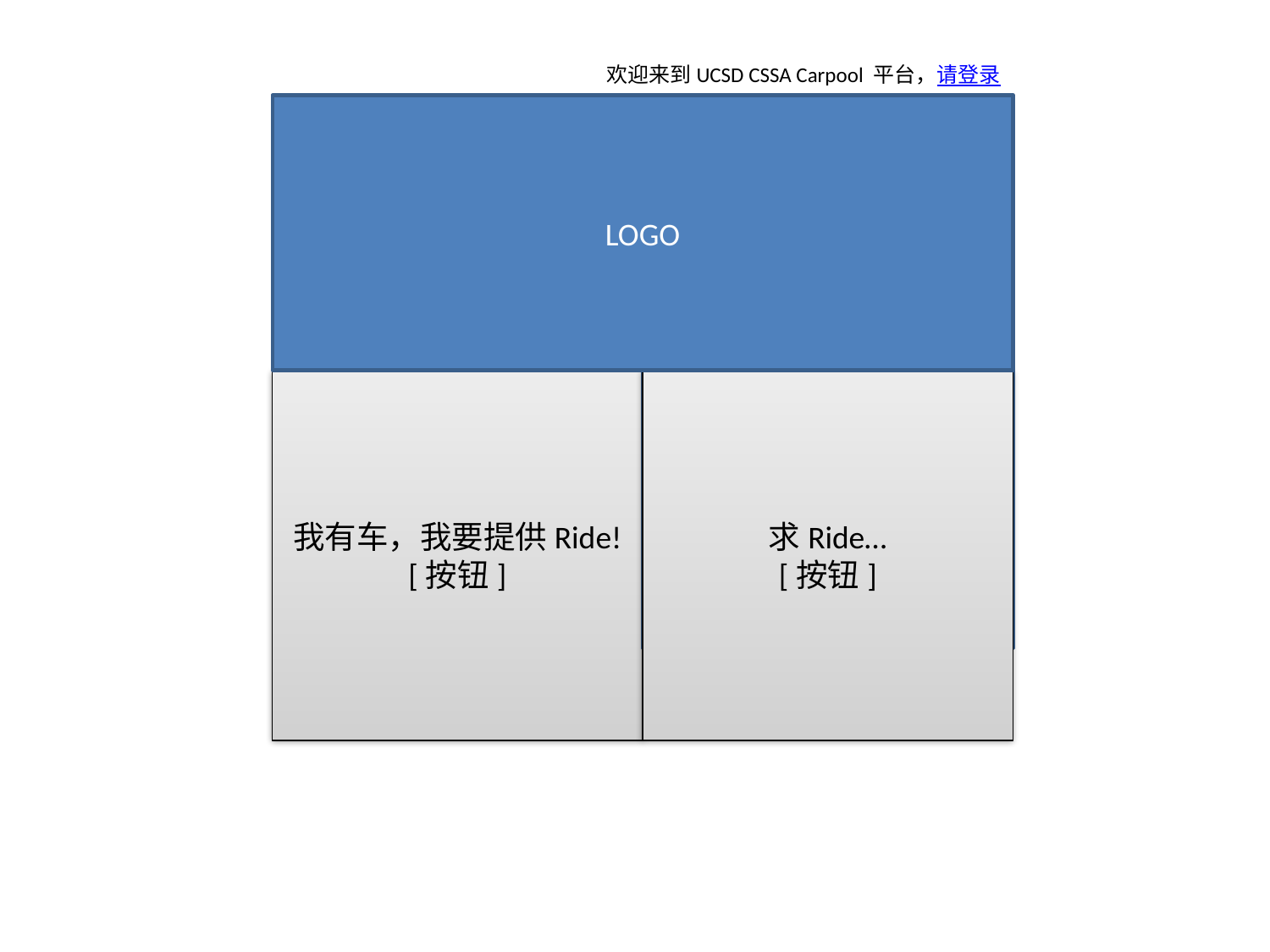

欢迎来到UCSD CSSA Carpool 平台，请登录
LOGO

我有车，我要提供Ride!
[按钮]
求Ride…
[按钮]